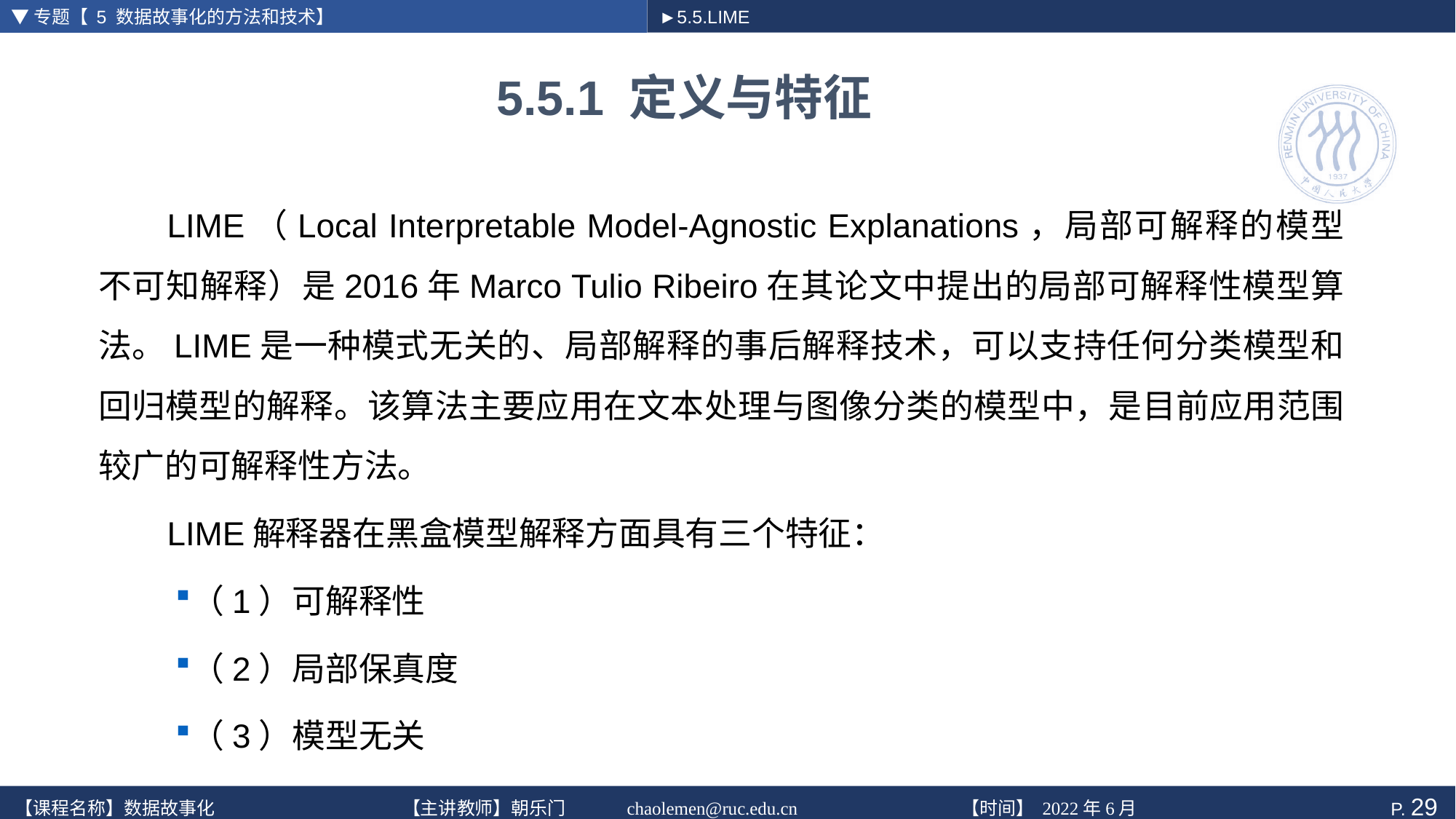

▼专题【 5 数据故事化的方法和技术】
►5.5.LIME
# 5.5.1 定义与特征
LIME（Local Interpretable Model-Agnostic Explanations，局部可解释的模型不可知解释）是2016年Marco Tulio Ribeiro在其论文中提出的局部可解释性模型算法。LIME是一种模式无关的、局部解释的事后解释技术，可以支持任何分类模型和回归模型的解释。该算法主要应用在文本处理与图像分类的模型中，是目前应用范围较广的可解释性方法。
LIME解释器在黑盒模型解释方面具有三个特征：
（1）可解释性
（2）局部保真度
（3）模型无关